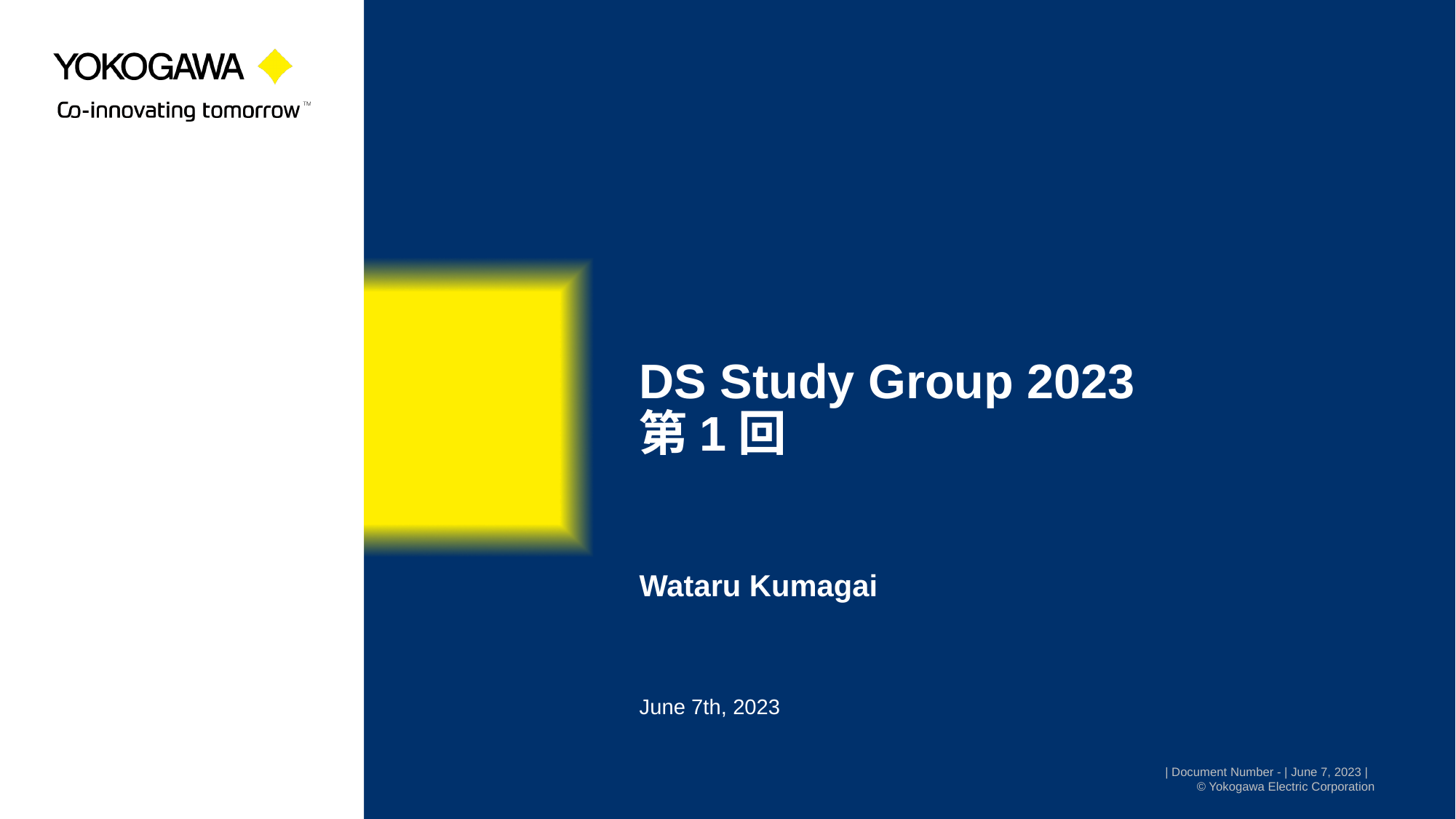

# DS Study Group 2023 第1回
Wataru Kumagai

June 7th, 2023